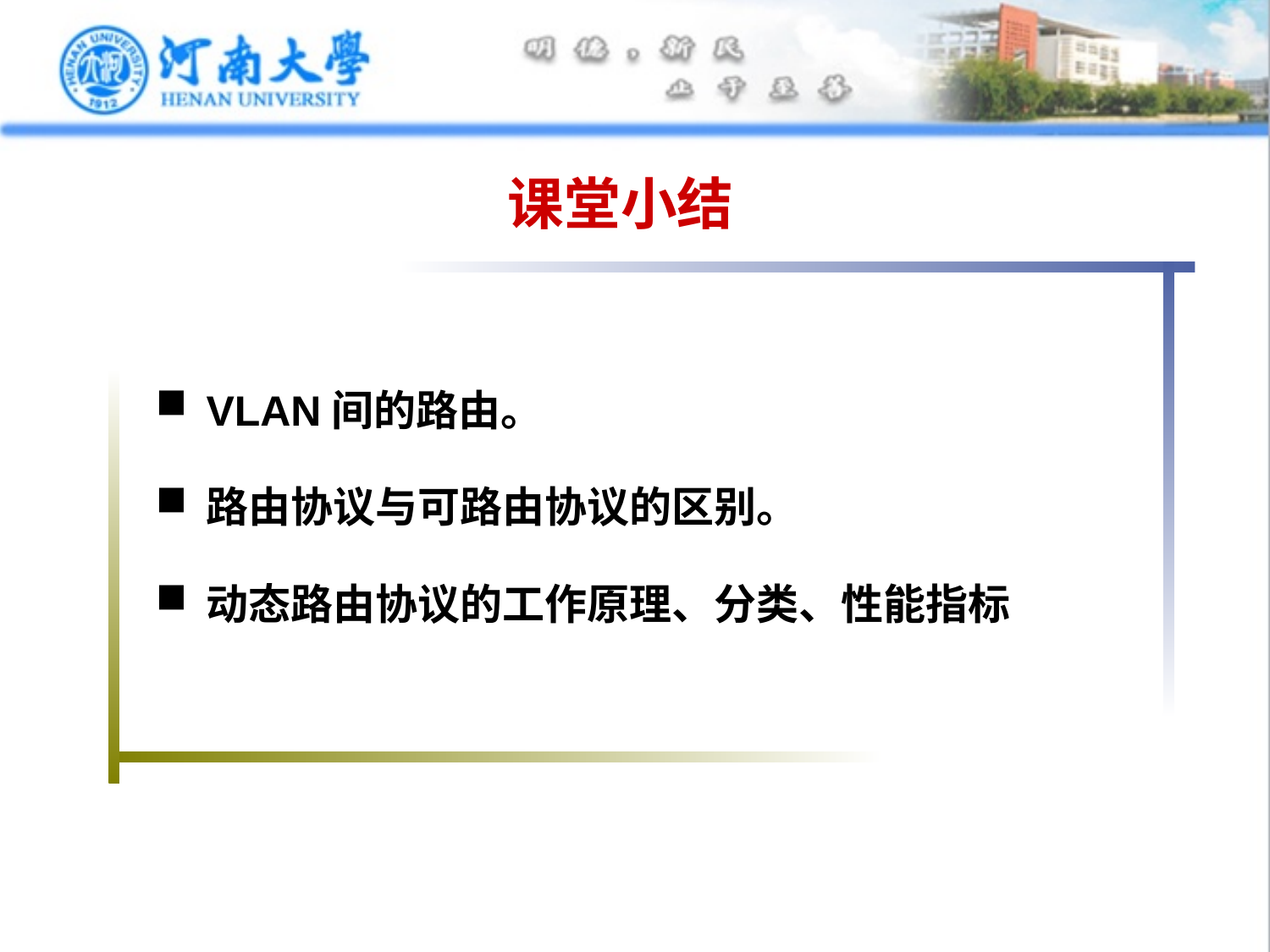

课堂小结

VLAN间的路由。
路由协议与可路由协议的区别。
动态路由协议的工作原理、分类、性能指标